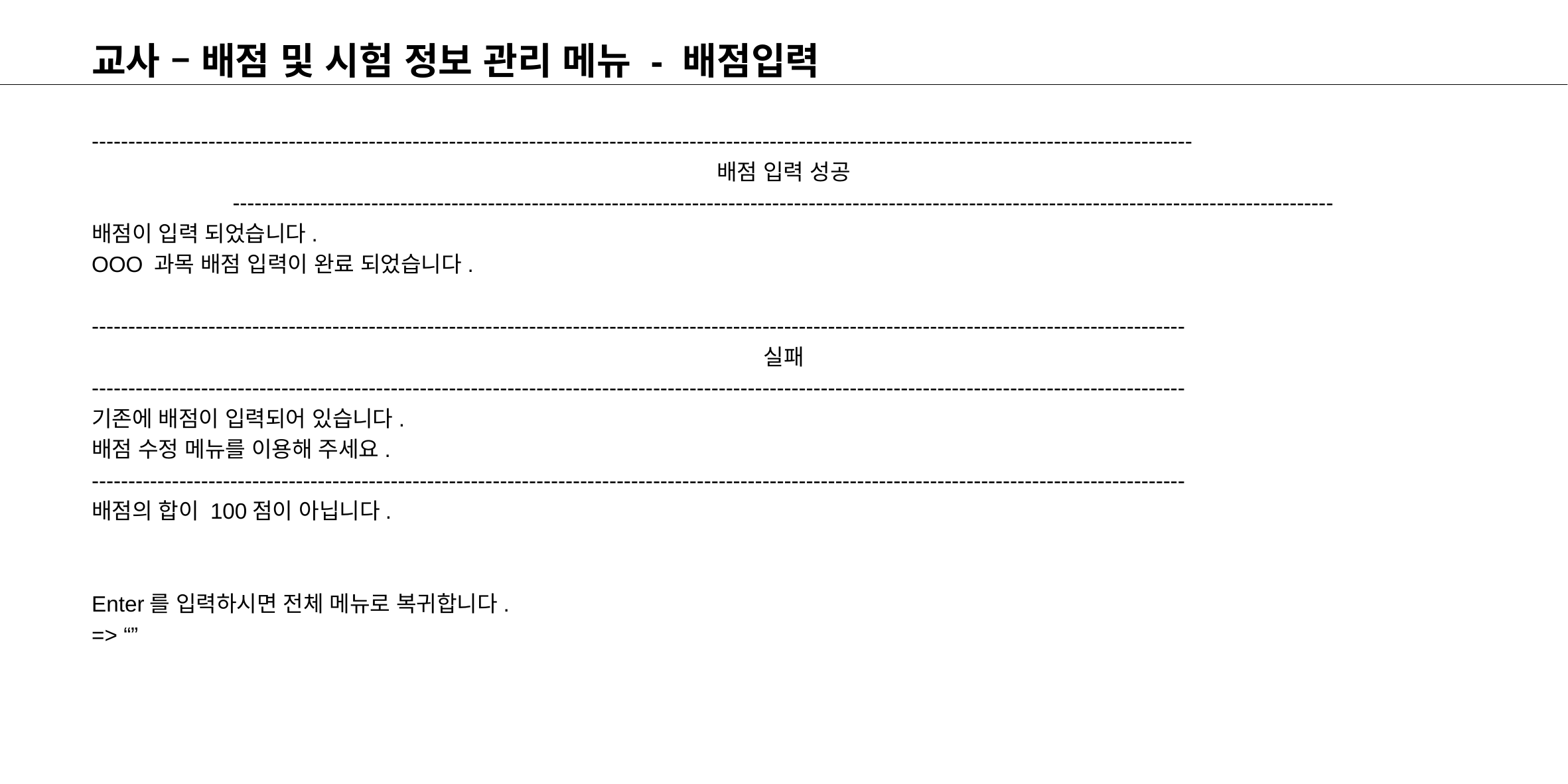

# 교사 – 배점 및 시험 정보 관리 메뉴 - 배점입력
-------------------------------------------------------------------------------------------------------------------------------------------------------
배점 입력 성공
-------------------------------------------------------------------------------------------------------------------------------------------------------
배점이 입력 되었습니다.
OOO 과목 배점 입력이 완료 되었습니다.

------------------------------------------------------------------------------------------------------------------------------------------------------
실패
------------------------------------------------------------------------------------------------------------------------------------------------------
기존에 배점이 입력되어 있습니다.
배점 수정 메뉴를 이용해 주세요.
------------------------------------------------------------------------------------------------------------------------------------------------------
배점의 합이 100점이 아닙니다.

Enter를 입력하시면 전체 메뉴로 복귀합니다.
=> “”